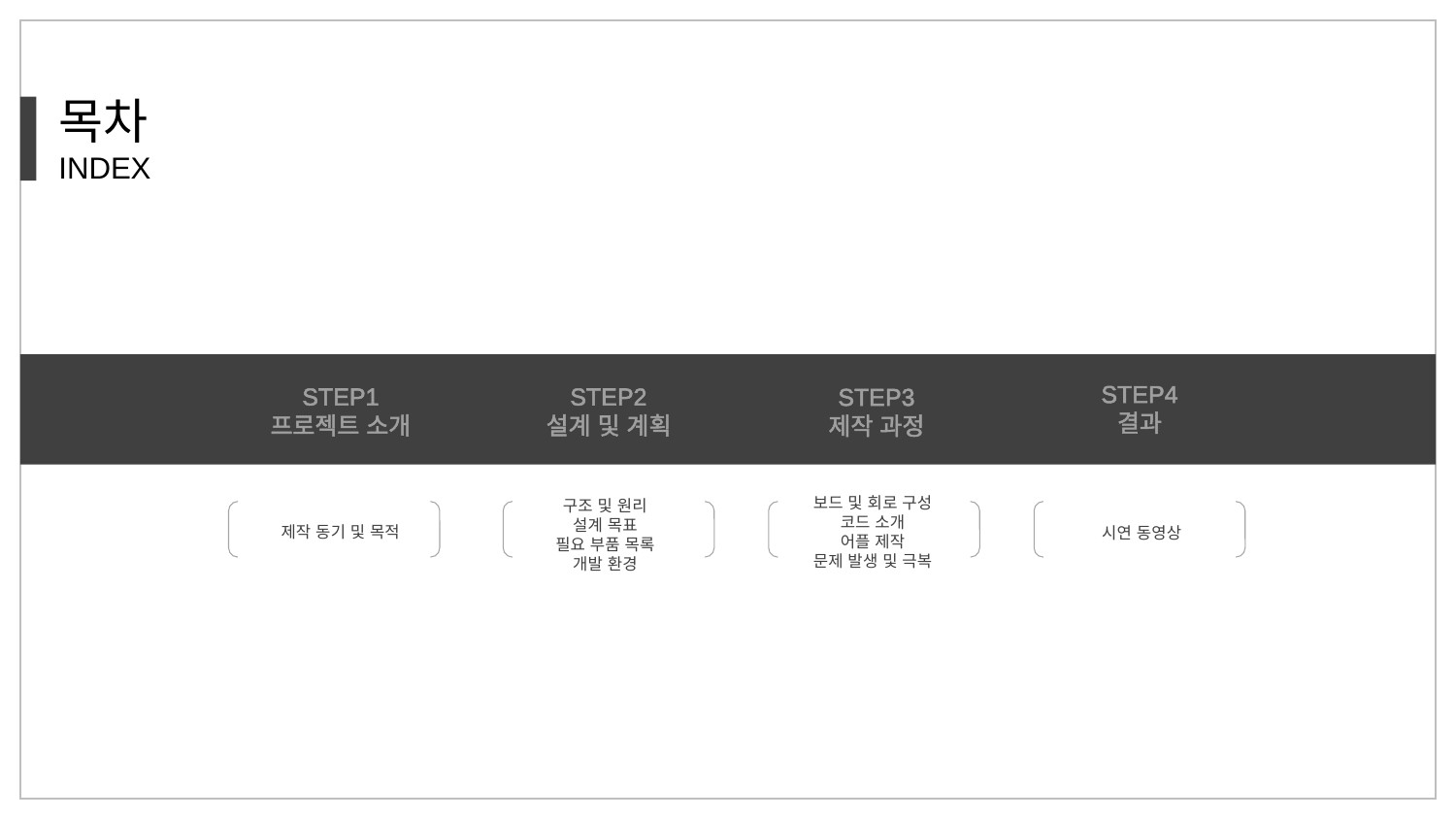

목차
INDEX

STEP4
결과
STEP2
설계 및 계획
STEP1
프로젝트 소개
STEP3
제작 과정
보드 및 회로 구성
코드 소개
어플 제작
문제 발생 및 극복
구조 및 원리
설계 목표
필요 부품 목록
개발 환경

시연 동영상

제작 동기 및 목적